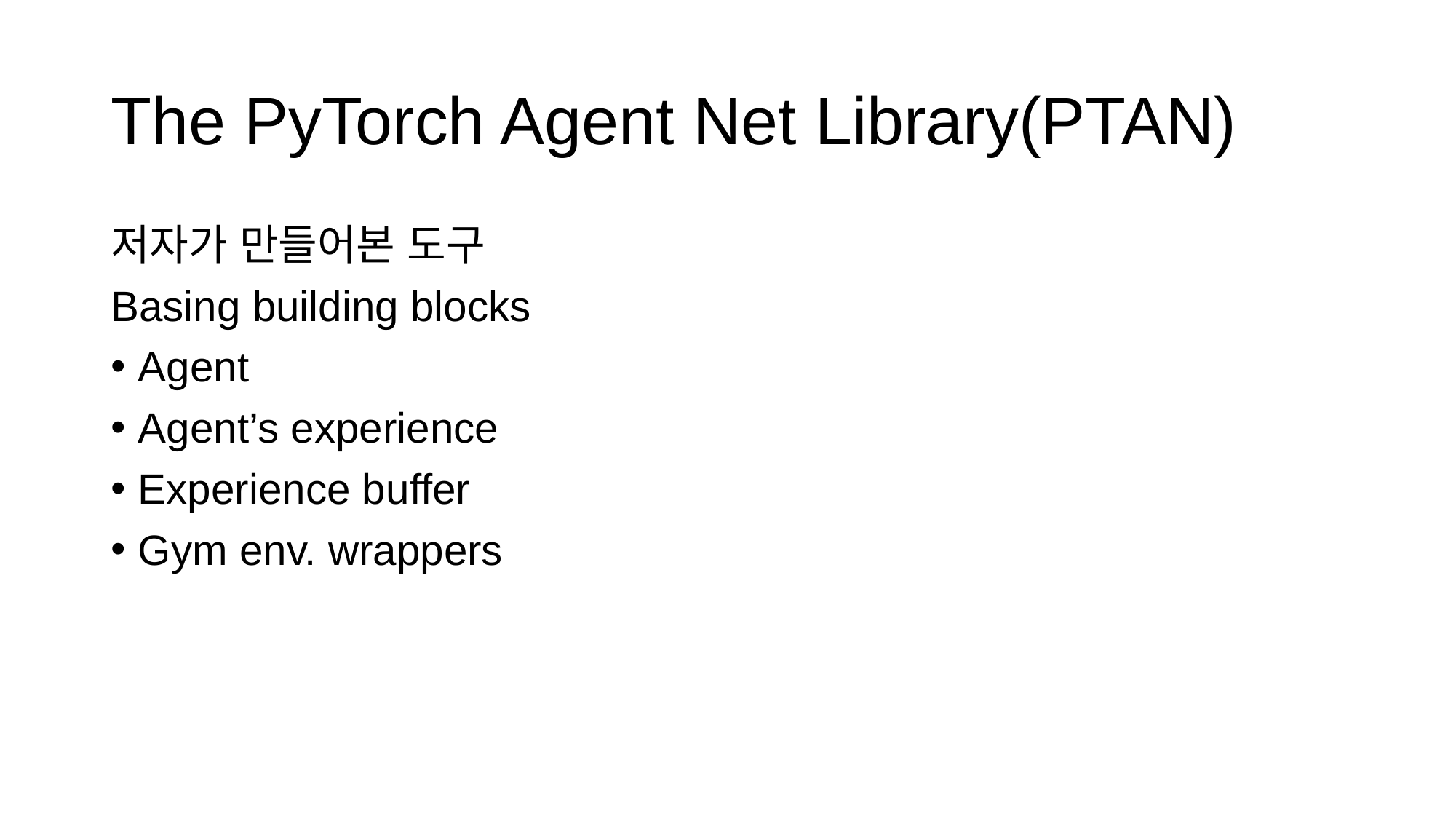

# The PyTorch Agent Net Library(PTAN)
저자가 만들어본 도구
Basing building blocks
Agent
Agent’s experience
Experience buffer
Gym env. wrappers